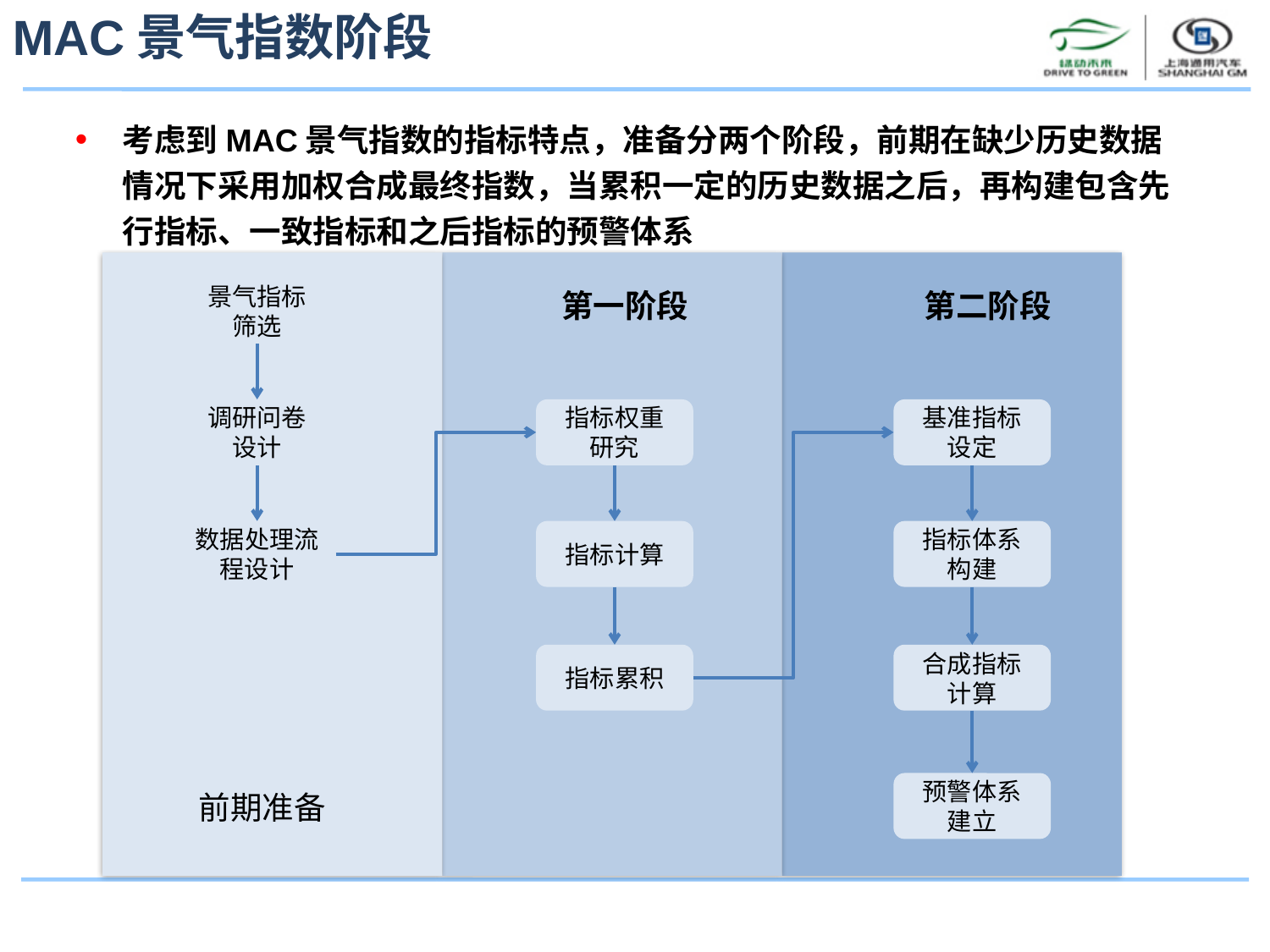

# MAC景气指数阶段
考虑到MAC景气指数的指标特点，准备分两个阶段，前期在缺少历史数据情况下采用加权合成最终指数，当累积一定的历史数据之后，再构建包含先行指标、一致指标和之后指标的预警体系

景气指标
筛选
第一阶段
第二阶段
调研问卷
设计
指标权重
研究
基准指标
设定
数据处理流程设计
指标计算
指标体系
构建
指标累积
合成指标
计算
预警体系
建立
前期准备